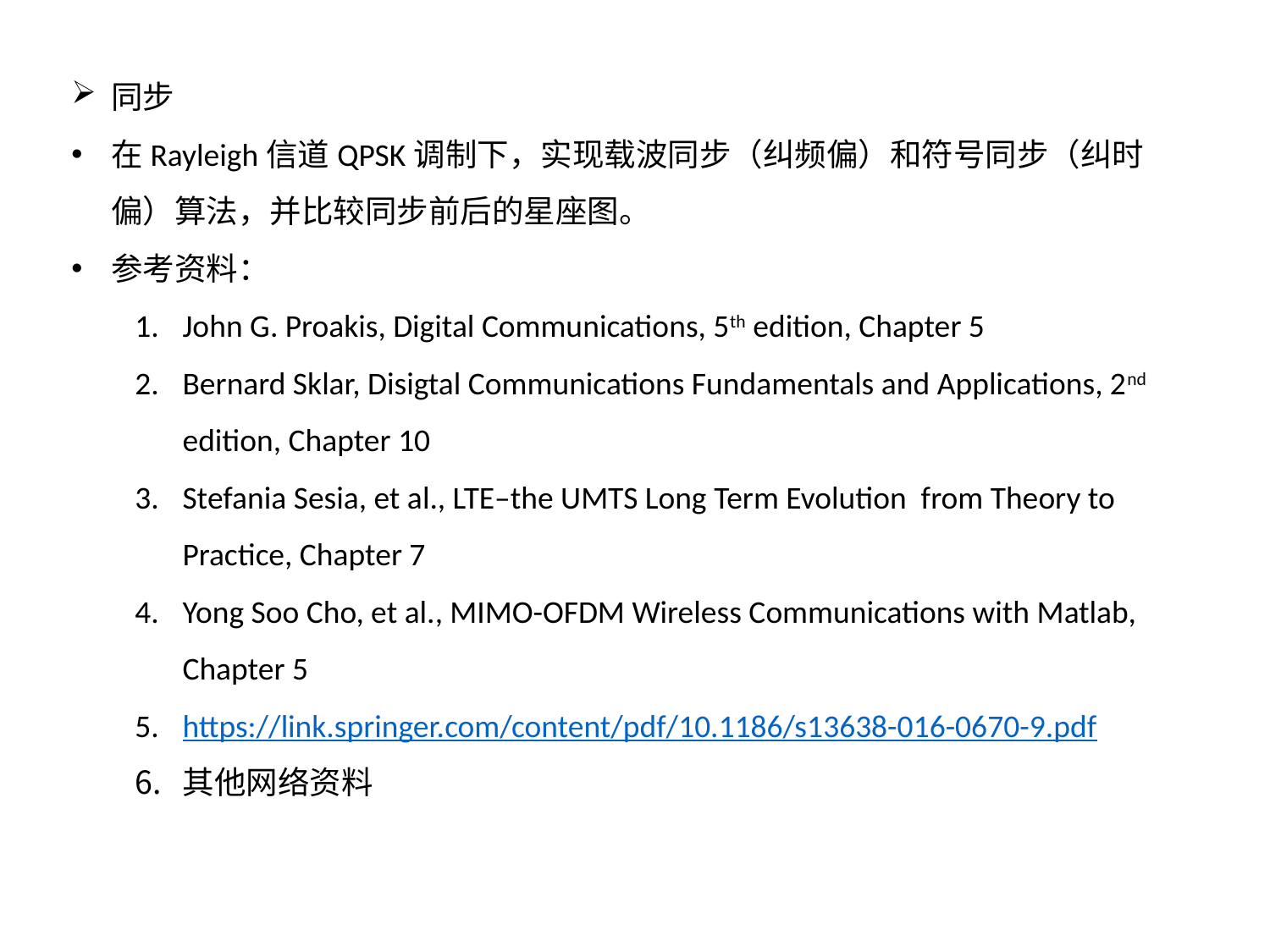

同步
在Rayleigh信道QPSK调制下，实现载波同步（纠频偏）和符号同步（纠时偏）算法，并比较同步前后的星座图。
参考资料：
John G. Proakis, Digital Communications, 5th edition, Chapter 5
Bernard Sklar, Disigtal Communications Fundamentals and Applications, 2nd edition, Chapter 10
Stefania Sesia, et al., LTE–the UMTS Long Term Evolution  from Theory to Practice, Chapter 7
Yong Soo Cho, et al., MIMO-OFDM Wireless Communications with Matlab, Chapter 5
https://link.springer.com/content/pdf/10.1186/s13638-016-0670-9.pdf
其他网络资料